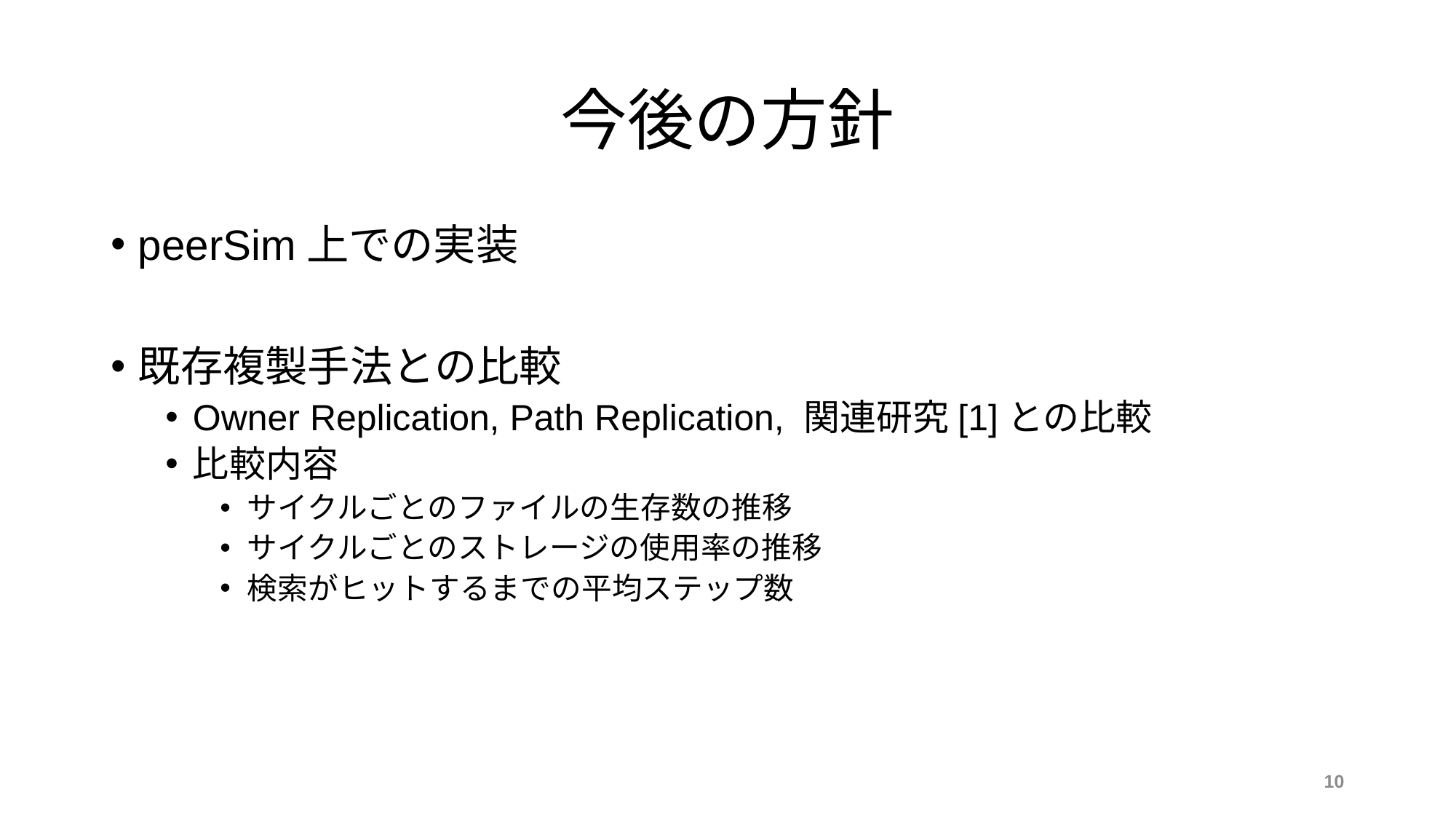

# 今後の方針
peerSim上での実装

既存複製手法との比較
Owner Replication, Path Replication, 関連研究[1]との比較
比較内容
サイクルごとのファイルの生存数の推移
サイクルごとのストレージの使用率の推移
検索がヒットするまでの平均ステップ数

10